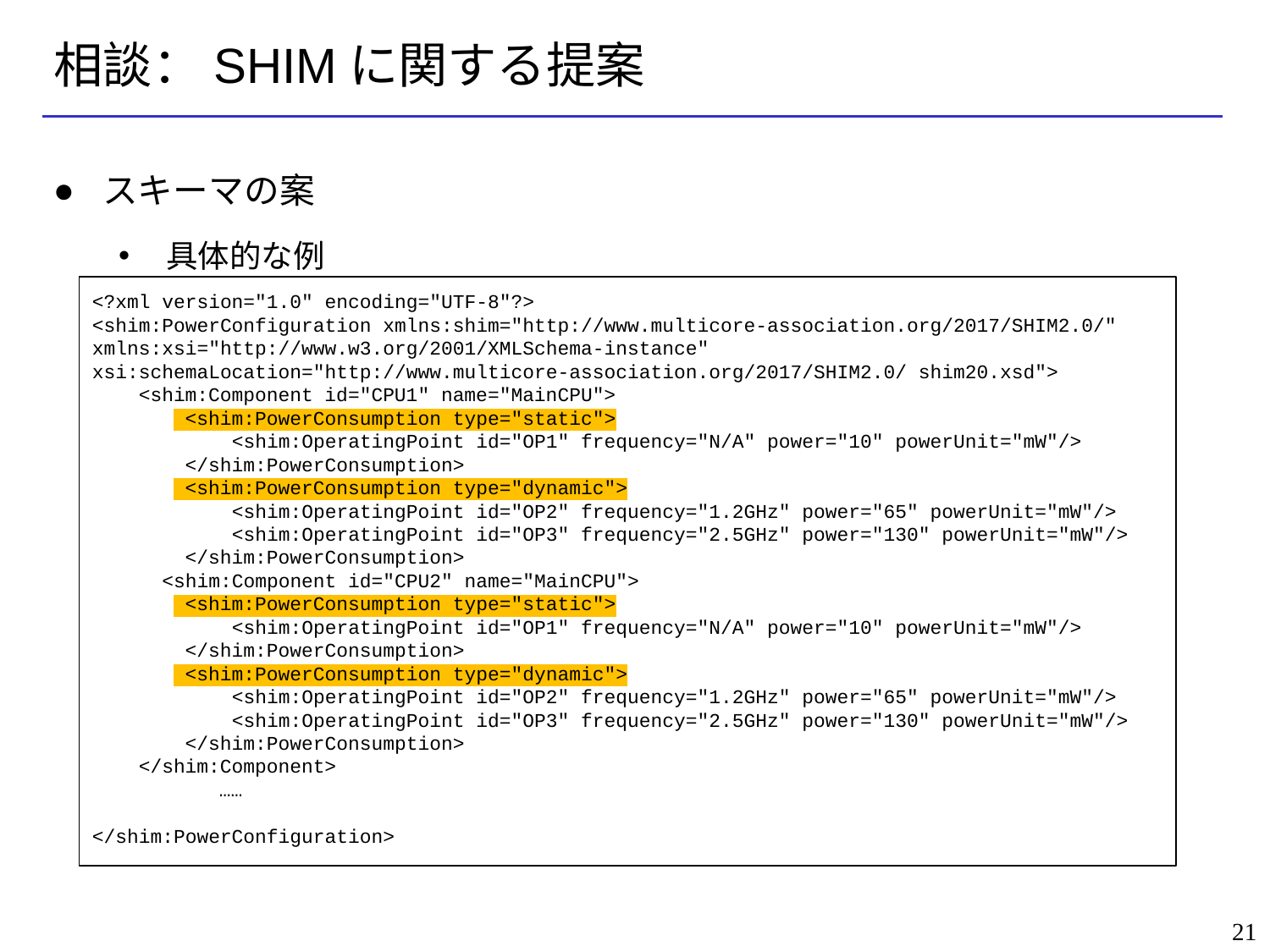

# 相談：SHIMに関する提案
スキーマの案
具体的な例

<?xml version="1.0" encoding="UTF-8"?>
<shim:PowerConfiguration xmlns:shim="http://www.multicore-association.org/2017/SHIM2.0/" xmlns:xsi="http://www.w3.org/2001/XMLSchema-instance" xsi:schemaLocation="http://www.multicore-association.org/2017/SHIM2.0/ shim20.xsd">
    <shim:Component id="CPU1" name="MainCPU">
        <shim:PowerConsumption type="static">
            <shim:OperatingPoint id="OP1" frequency="N/A" power="10" powerUnit="mW"/>
        </shim:PowerConsumption>
        <shim:PowerConsumption type="dynamic">
            <shim:OperatingPoint id="OP2" frequency="1.2GHz" power="65" powerUnit="mW"/>
            <shim:OperatingPoint id="OP3" frequency="2.5GHz" power="130" powerUnit="mW"/>
        </shim:PowerConsumption>
      <shim:Component id="CPU2" name="MainCPU">
        <shim:PowerConsumption type="static">
            <shim:OperatingPoint id="OP1" frequency="N/A" power="10" powerUnit="mW"/>
        </shim:PowerConsumption>
        <shim:PowerConsumption type="dynamic">
            <shim:OperatingPoint id="OP2" frequency="1.2GHz" power="65" powerUnit="mW"/>
            <shim:OperatingPoint id="OP3" frequency="2.5GHz" power="130" powerUnit="mW"/>
        </shim:PowerConsumption>
    </shim:Component>
	……

</shim:PowerConfiguration>

21